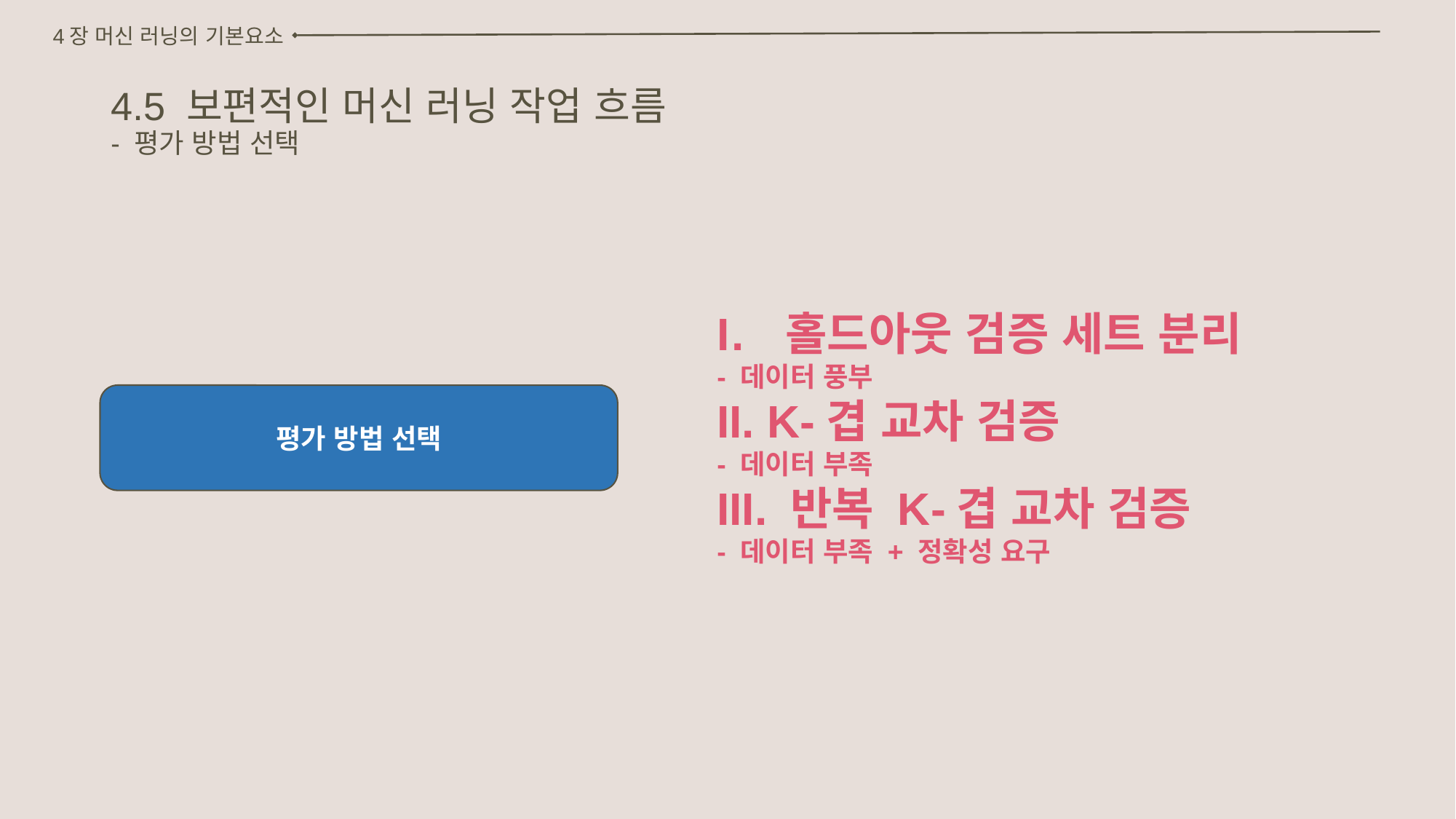

4장 머신 러닝의 기본요소
# 4.5 보편적인 머신 러닝 작업 흐름 - 평가 방법 선택
홀드아웃 검증 세트 분리
- 데이터 풍부
II. K-겹 교차 검증
- 데이터 부족
III. 반복 K-겹 교차 검증
- 데이터 부족 + 정확성 요구
평가 방법 선택